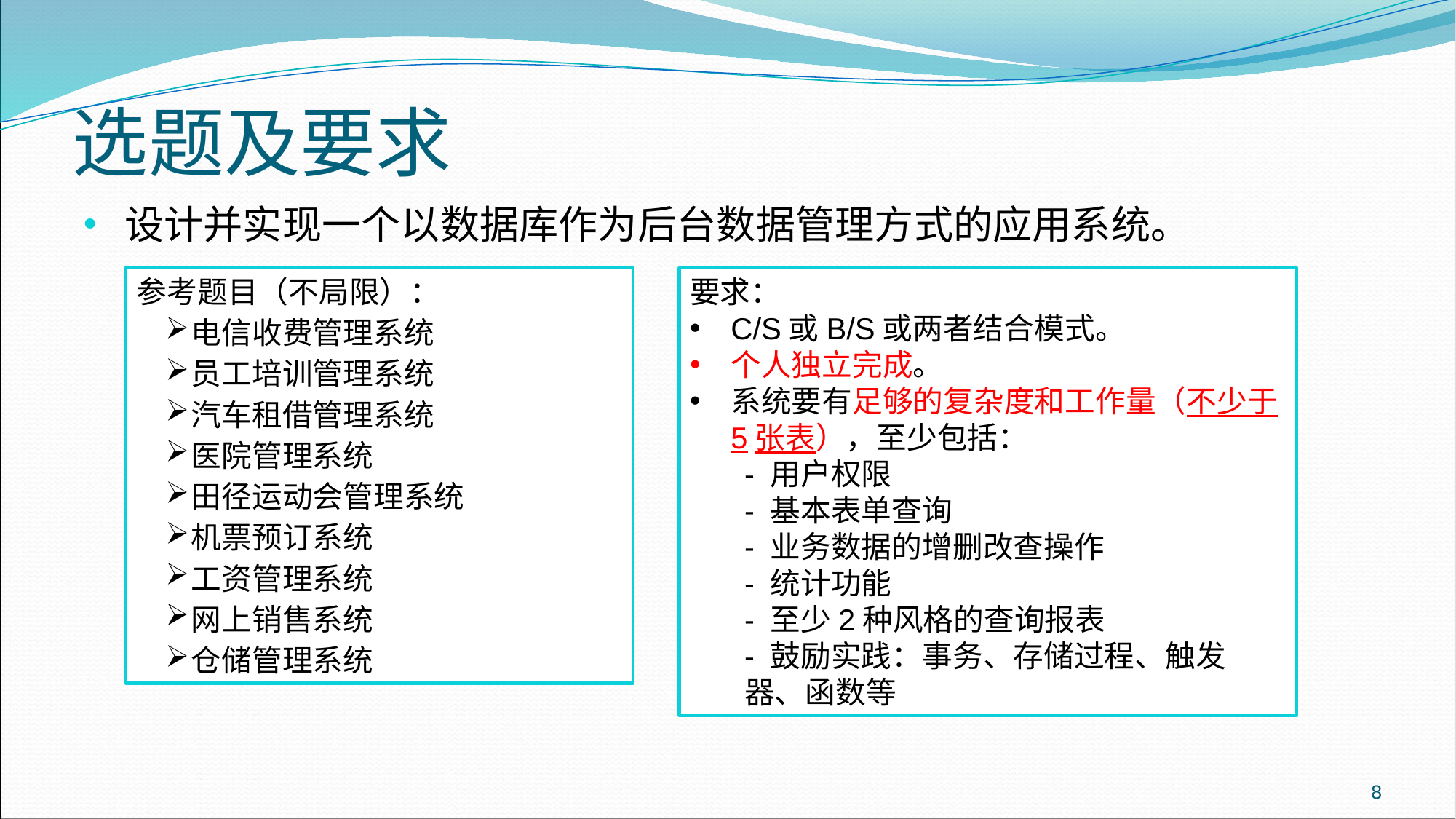

# 选题及要求
设计并实现一个以数据库作为后台数据管理方式的应用系统。

参考题目（不局限）：
电信收费管理系统
员工培训管理系统
汽车租借管理系统
医院管理系统
田径运动会管理系统
机票预订系统
工资管理系统
网上销售系统
仓储管理系统
要求：
C/S或B/S或两者结合模式。
个人独立完成。
系统要有足够的复杂度和工作量（不少于5张表），至少包括：
- 用户权限
- 基本表单查询
- 业务数据的增删改查操作
- 统计功能
- 至少2种风格的查询报表
- 鼓励实践：事务、存储过程、触发器、函数等
8